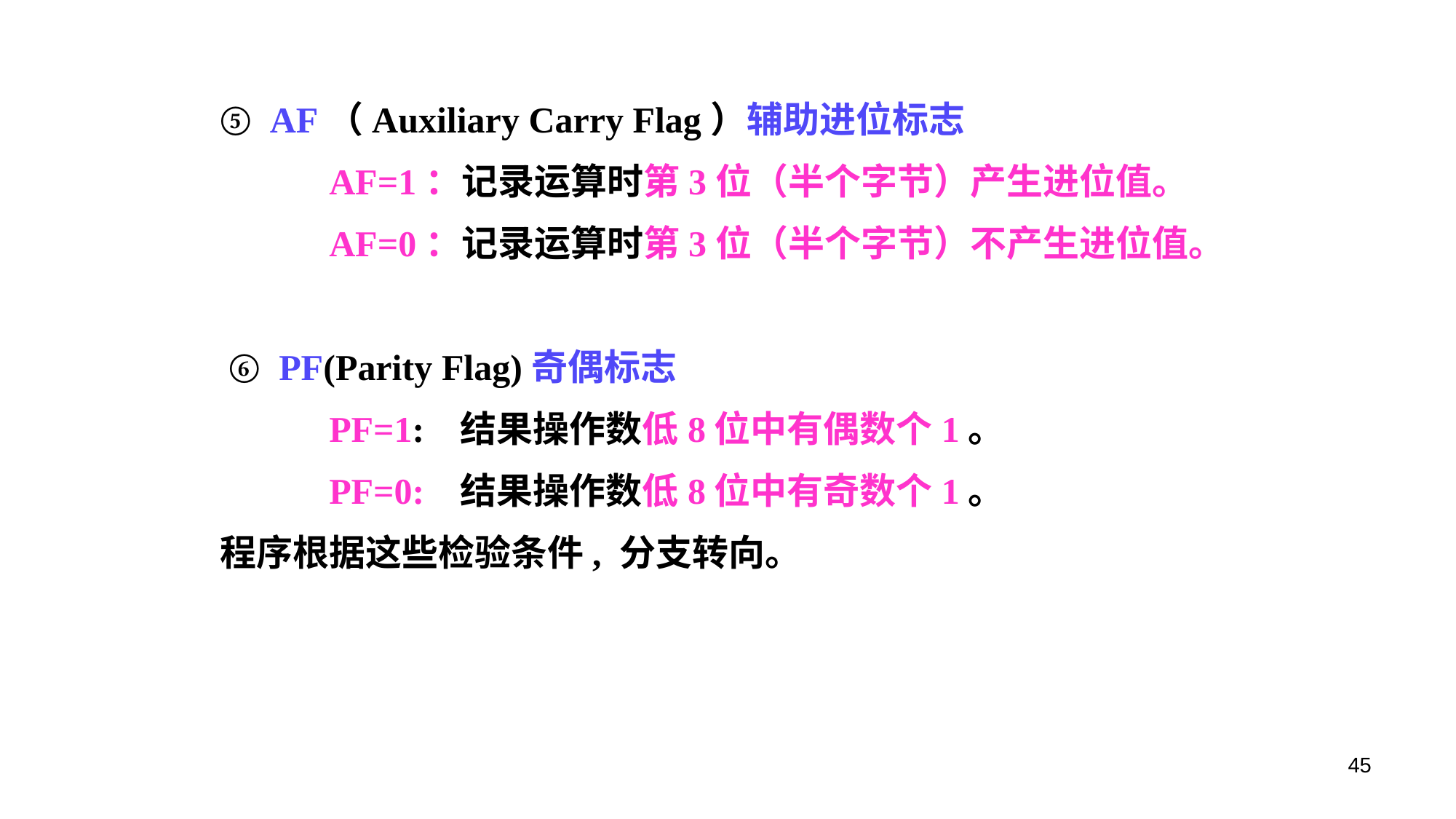

⑤  AF（Auxiliary Carry Flag）辅助进位标志
	AF=1：记录运算时第3位（半个字节）产生进位值。
	AF=0：记录运算时第3位（半个字节）不产生进位值。

 ⑥  PF(Parity Flag)奇偶标志
	PF=1:   结果操作数低8位中有偶数个1。
	PF=0:   结果操作数低8位中有奇数个1。
程序根据这些检验条件, 分支转向。

45